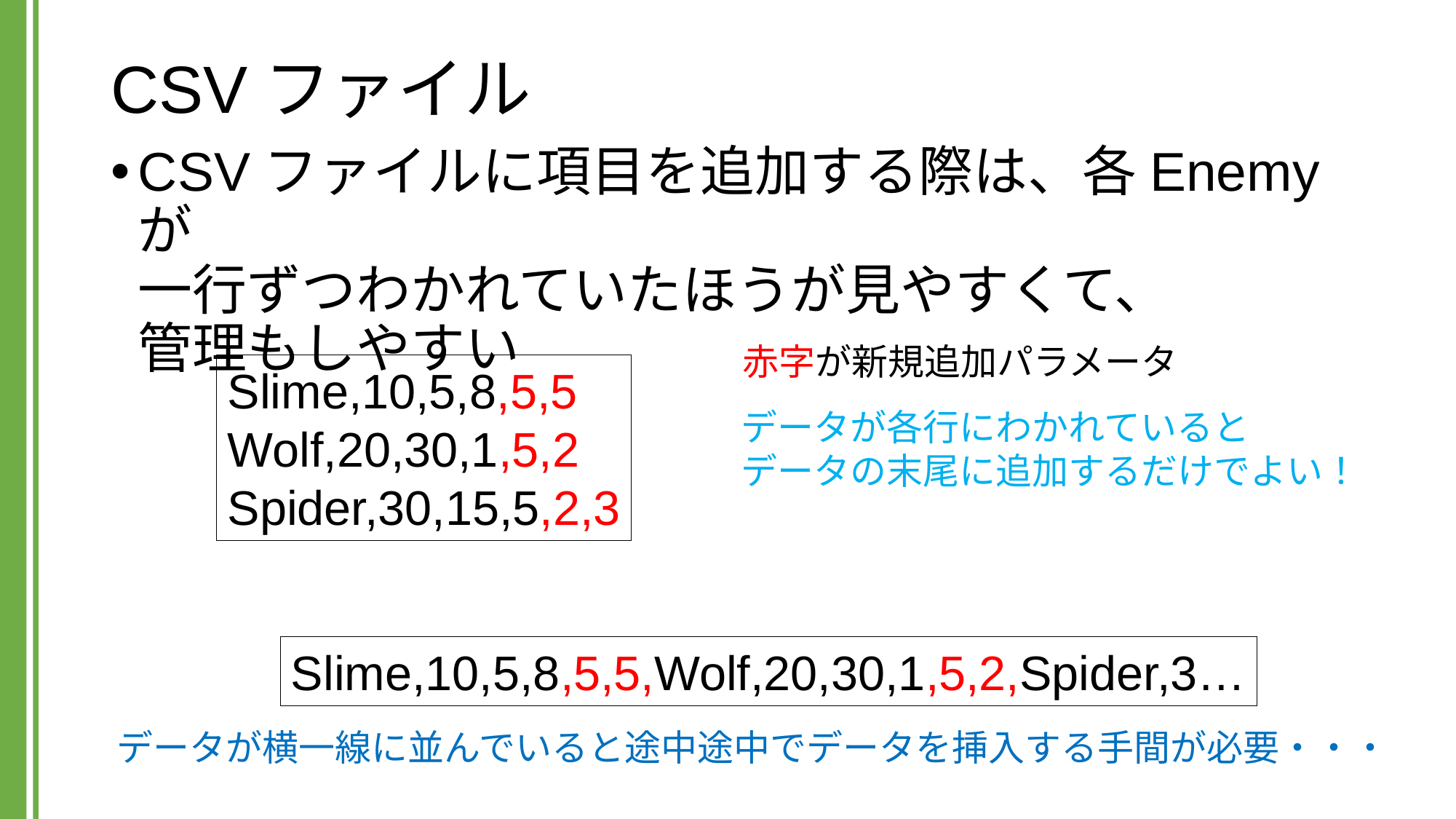

# CSVファイル
CSVファイルに項目を追加する際は、各Enemyが
一行ずつわかれていたほうが見やすくて、
管理もしやすい
赤字が新規追加パラメータ
Slime,10,5,8,5,5
Wolf,20,30,1,5,2
Spider,30,15,5,2,3
データが各行にわかれていると
データの末尾に追加するだけでよい！
Slime,10,5,8,5,5,Wolf,20,30,1,5,2,Spider,3…
データが横一線に並んでいると途中途中でデータを挿入する手間が必要・・・